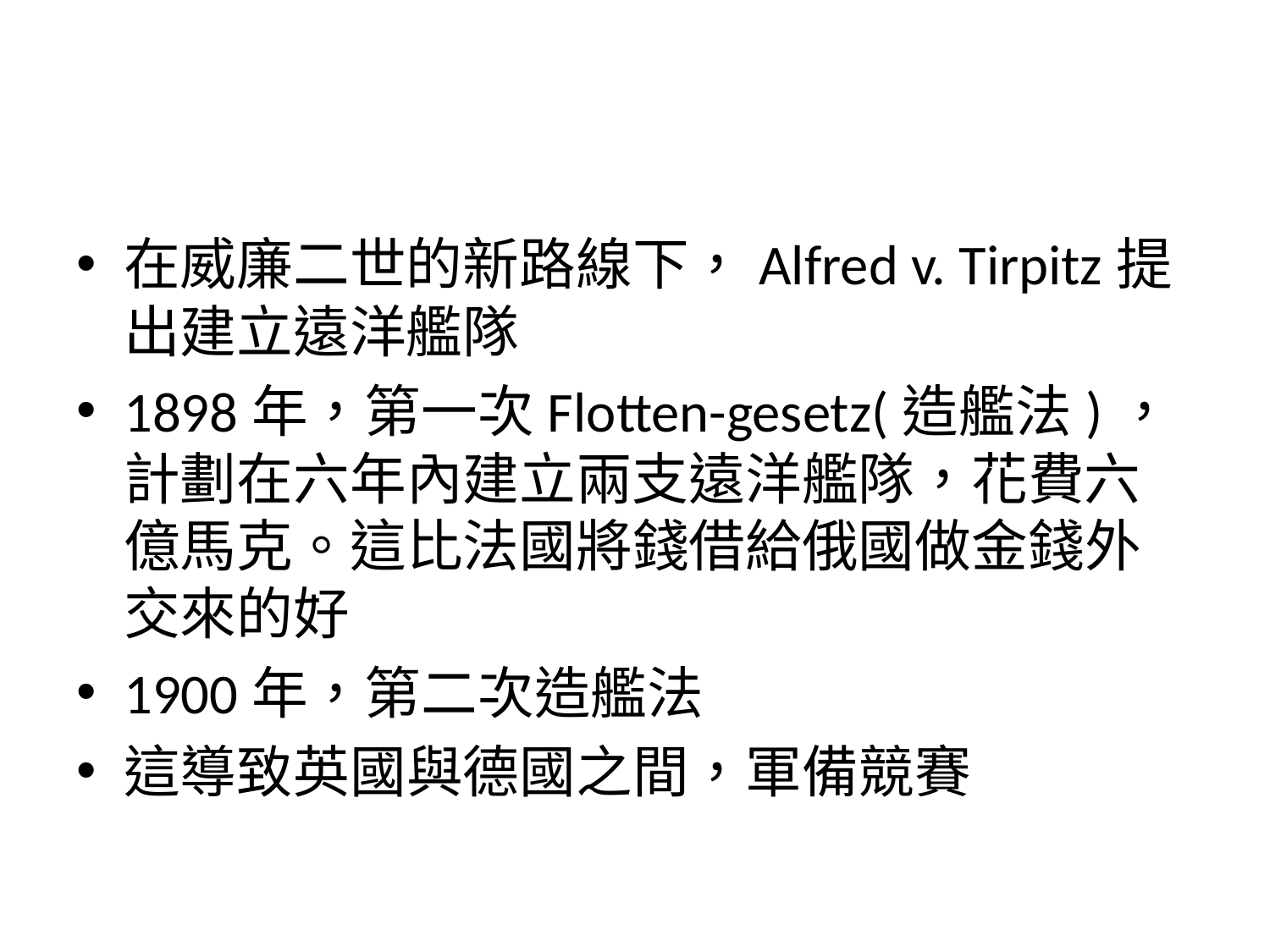

#
在威廉二世的新路線下，Alfred v. Tirpitz提出建立遠洋艦隊
1898年，第一次Flotten-gesetz(造艦法)，計劃在六年內建立兩支遠洋艦隊，花費六億馬克。這比法國將錢借給俄國做金錢外交來的好
1900年，第二次造艦法
這導致英國與德國之間，軍備競賽